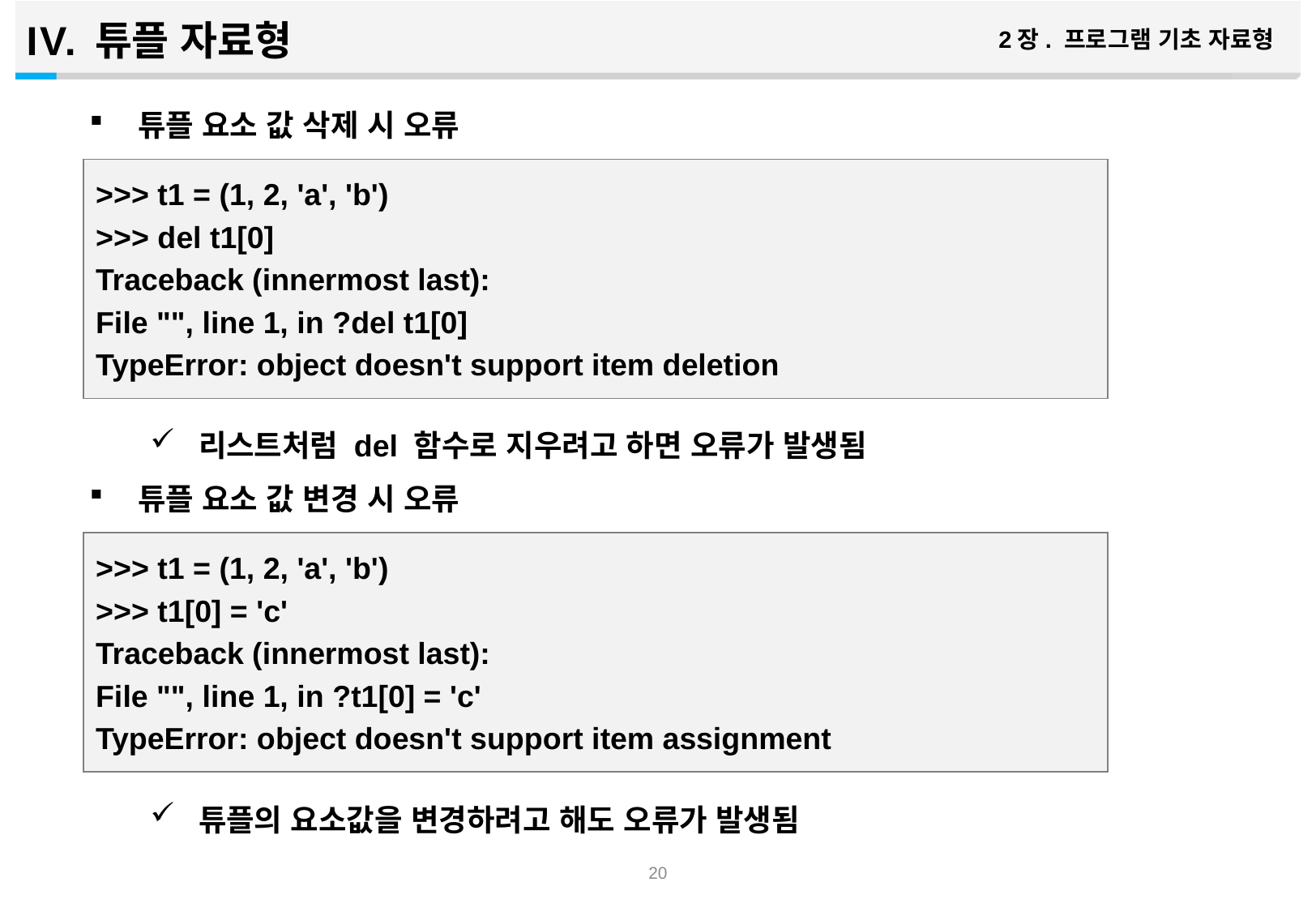

튜플 자료형
2장. 프로그램 기초 자료형
튜플 요소 값 삭제 시 오류

리스트처럼 del 함수로 지우려고 하면 오류가 발생됨
튜플 요소 값 변경 시 오류

튜플의 요소값을 변경하려고 해도 오류가 발생됨
>>> t1 = (1, 2, 'a', 'b')
>>> del t1[0]
Traceback (innermost last):
File "", line 1, in ?del t1[0]
TypeError: object doesn't support item deletion
>>> t1 = (1, 2, 'a', 'b')
>>> t1[0] = 'c'
Traceback (innermost last):
File "", line 1, in ?t1[0] = 'c'
TypeError: object doesn't support item assignment
20